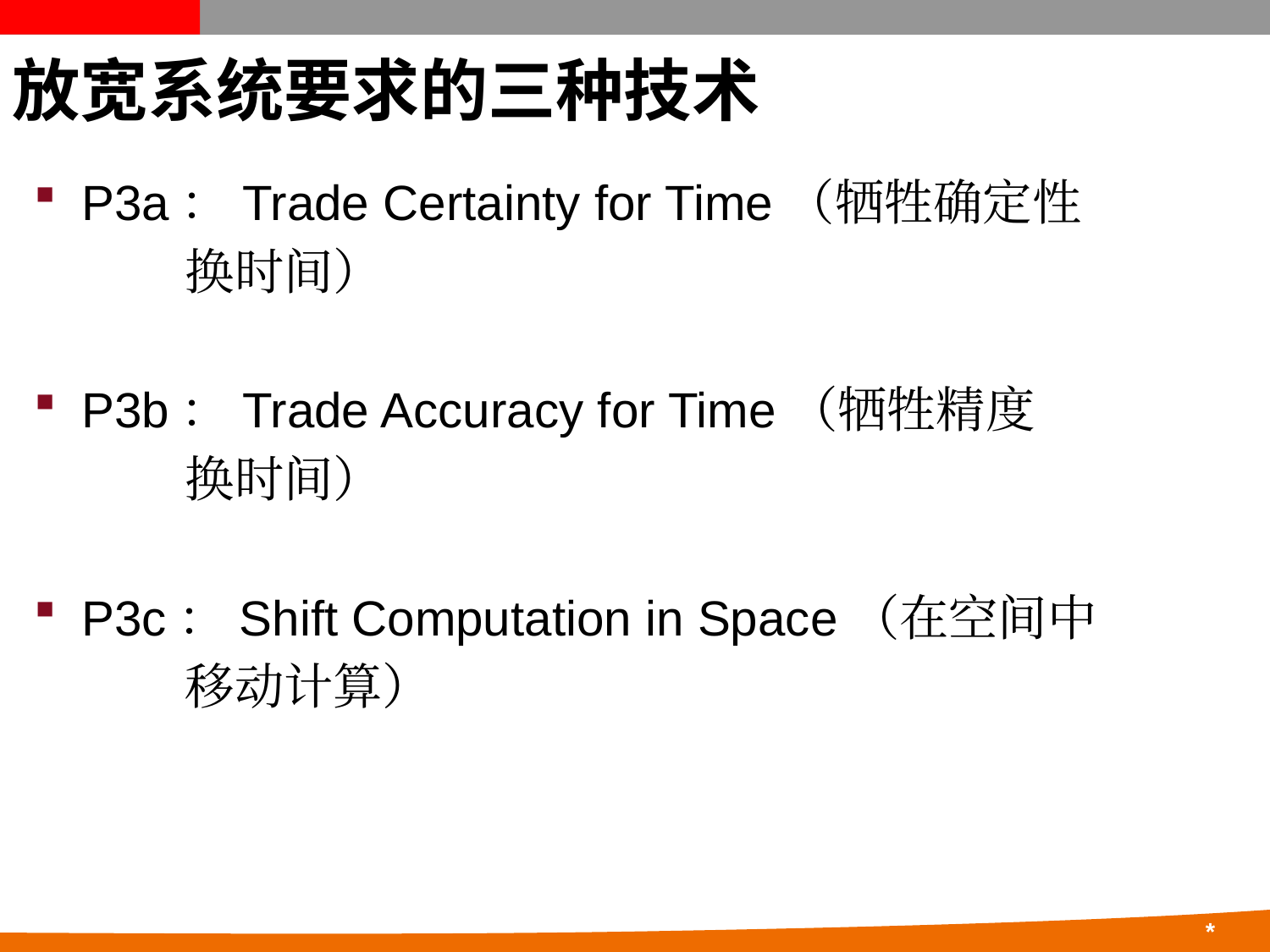

# 放宽系统要求的三种技术
P3a：Trade Certainty for Time（牺牲确定性
           换时间）

P3b：Trade Accuracy for Time（牺牲精度
           换时间）

P3c：Shift Computation in Space（在空间中
           移动计算）